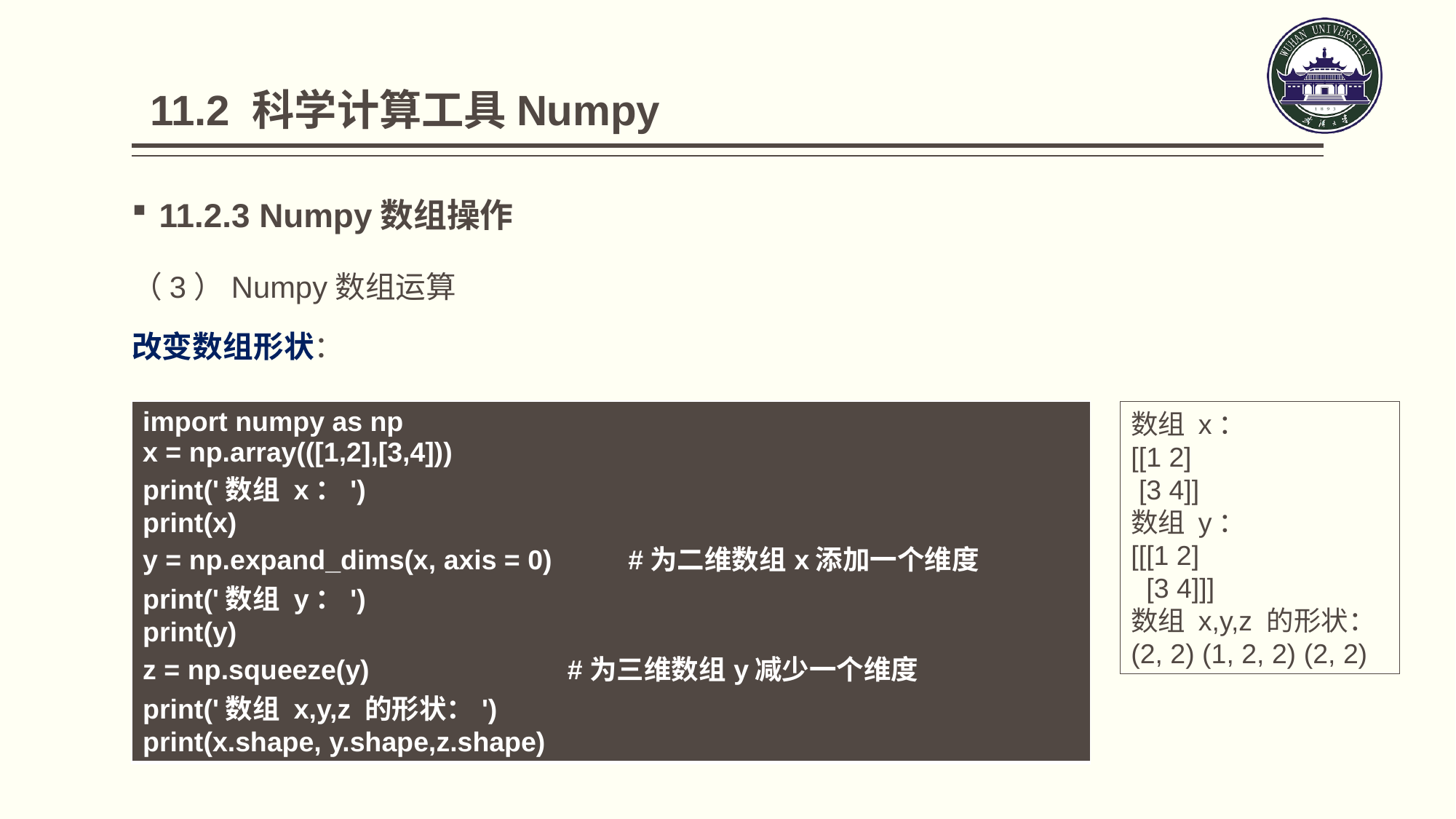

11.2 科学计算工具Numpy
11.2.3 Numpy数组操作
（3）Numpy数组运算
改变数组形状：

| import numpy as np x = np.array(([1,2],[3,4])) print('数组 x：') print(x) y = np.expand\_dims(x, axis = 0) #为二维数组x添加一个维度 print('数组 y：') print(y) z = np.squeeze(y) #为三维数组y减少一个维度 print('数组 x,y,z 的形状：') print(x.shape, y.shape,z.shape) |
| --- |
数组 x：
[[1 2]
 [3 4]]
数组 y：
[[[1 2]
  [3 4]]]
数组 x,y,z 的形状：
(2, 2) (1, 2, 2) (2, 2)